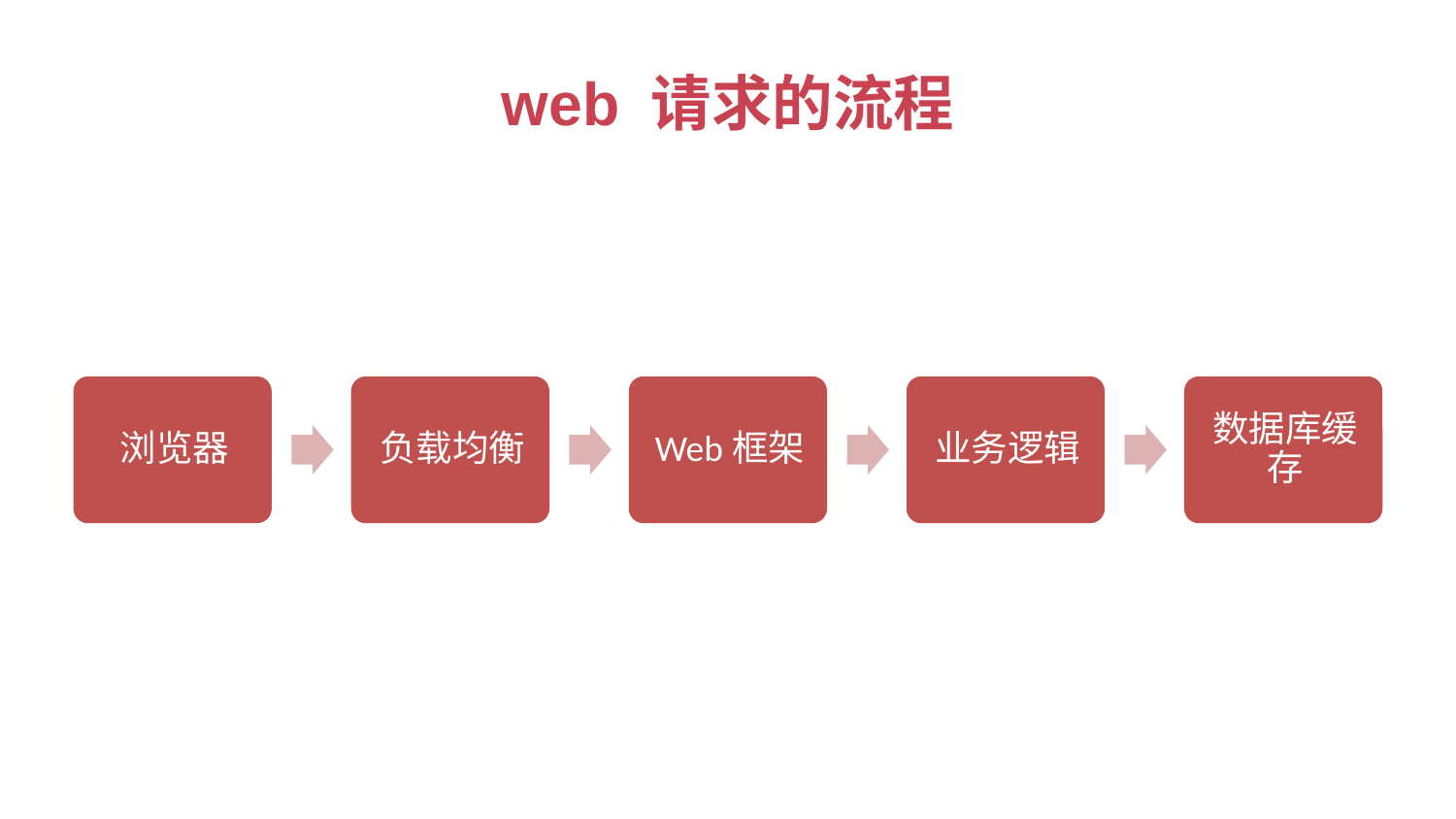

# web 请求的流程
浏览器

负载均衡

Web框架

业务逻辑

数据库缓存